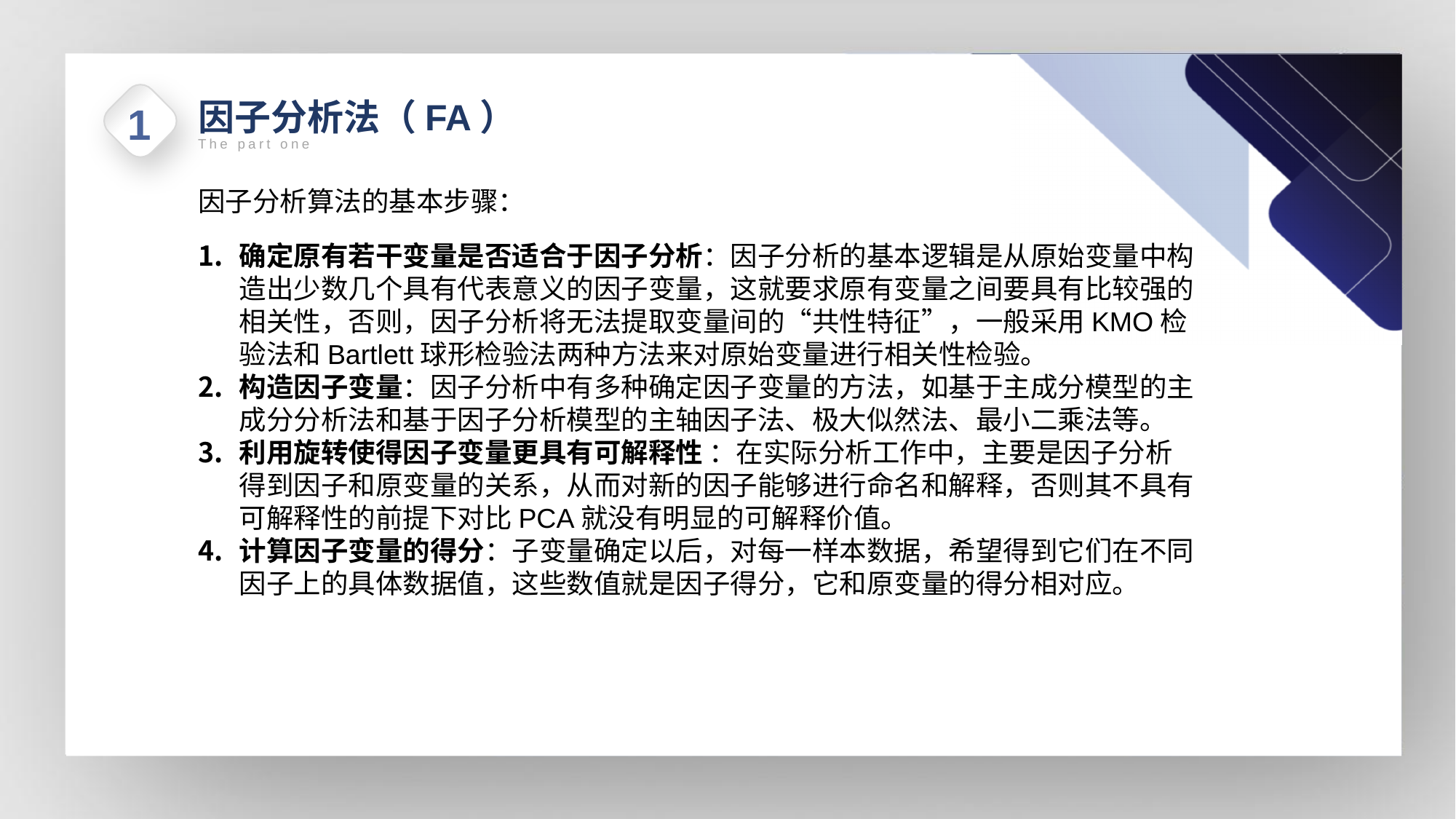

因子分析法（FA）

1
The part one
因子分析算法的基本步骤：
确定原有若干变量是否适合于因子分析：因子分析的基本逻辑是从原始变量中构造出少数几个具有代表意义的因子变量，这就要求原有变量之间要具有比较强的相关性，否则，因子分析将无法提取变量间的“共性特征”，一般采用KMO检验法和Bartlett球形检验法两种方法来对原始变量进行相关性检验。
构造因子变量：因子分析中有多种确定因子变量的方法，如基于主成分模型的主成分分析法和基于因子分析模型的主轴因子法、极大似然法、最小二乘法等。
利用旋转使得因子变量更具有可解释性 ：在实际分析工作中，主要是因子分析得到因子和原变量的关系，从而对新的因子能够进行命名和解释，否则其不具有可解释性的前提下对比PCA就没有明显的可解释价值。
计算因子变量的得分：子变量确定以后，对每一样本数据，希望得到它们在不同因子上的具体数据值，这些数值就是因子得分，它和原变量的得分相对应。